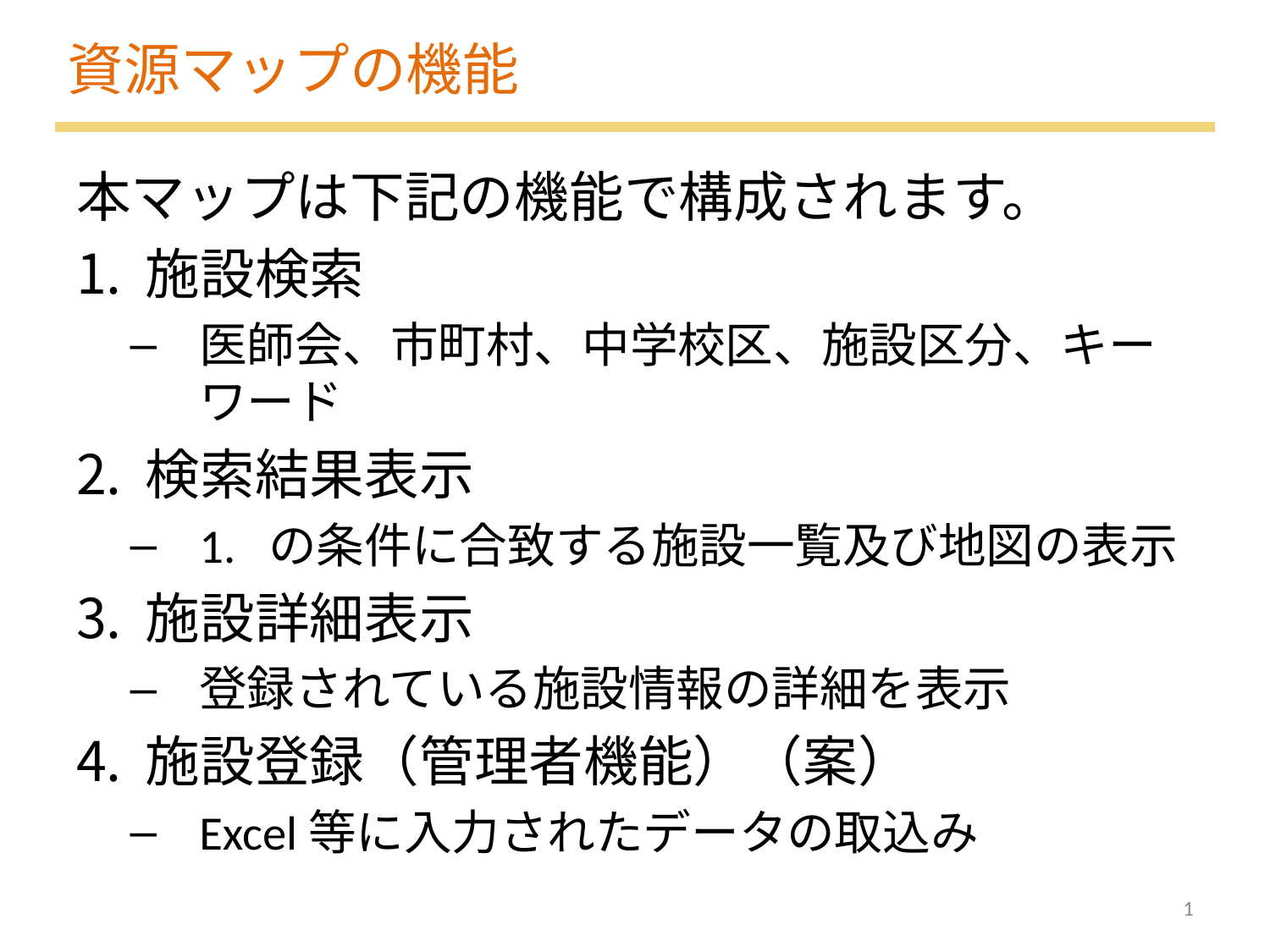

資源マップの機能
本マップは下記の機能で構成されます。
施設検索
医師会、市町村、中学校区、施設区分、キーワード
検索結果表示
1.  の条件に合致する施設一覧及び地図の表示
施設詳細表示
登録されている施設情報の詳細を表示
施設登録（管理者機能）（案）
Excel等に入力されたデータの取込み
1